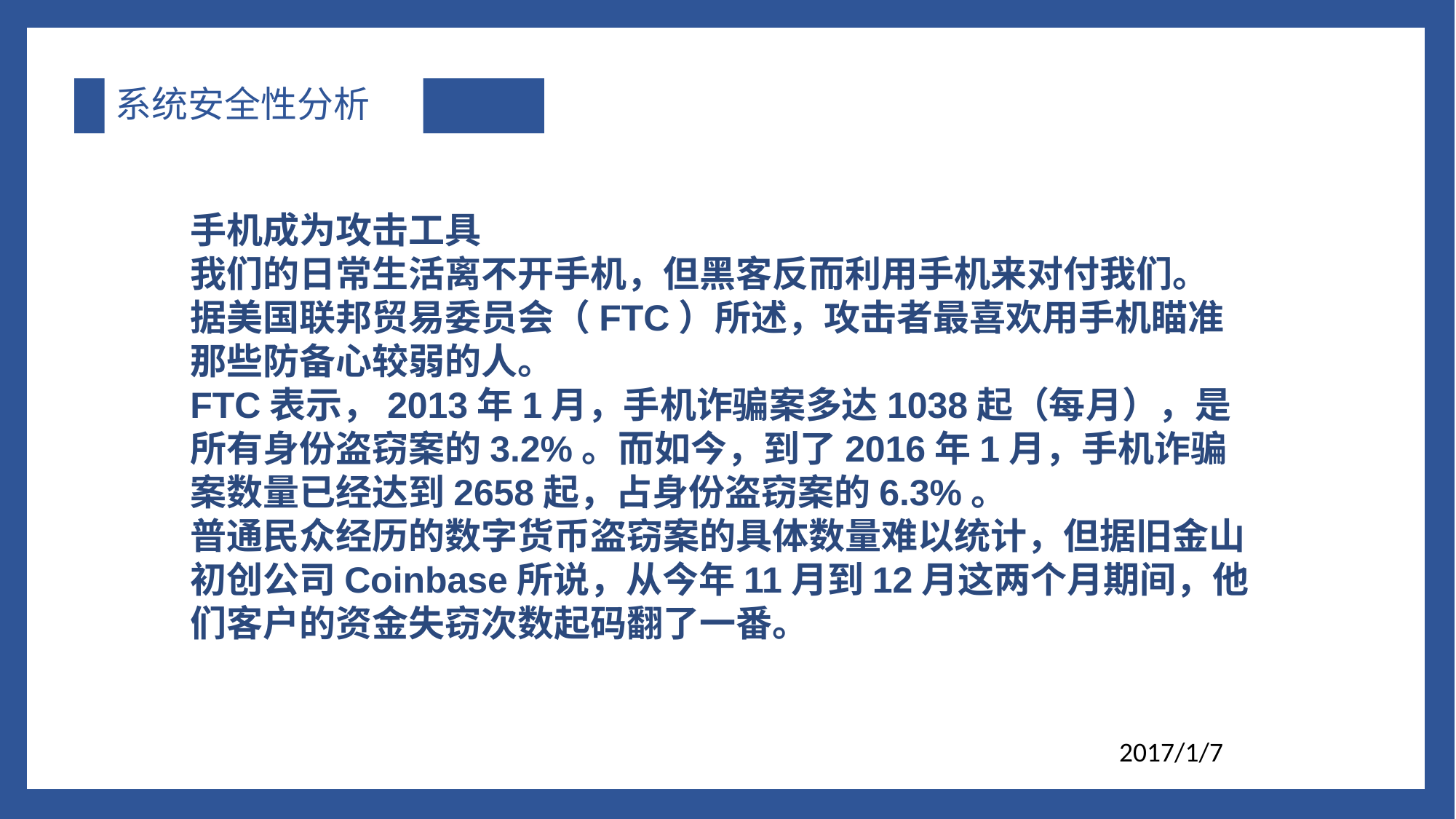

# 系统安全性分析
手机成为攻击工具
我们的日常生活离不开手机，但黑客反而利用手机来对付我们。
据美国联邦贸易委员会（FTC）所述，攻击者最喜欢用手机瞄准那些防备心较弱的人。
FTC表示，2013年1月，手机诈骗案多达1038起（每月），是所有身份盗窃案的3.2%。而如今，到了2016年1月，手机诈骗案数量已经达到2658起，占身份盗窃案的6.3%。
普通民众经历的数字货币盗窃案的具体数量难以统计，但据旧金山初创公司Coinbase所说，从今年11月到12月这两个月期间，他们客户的资金失窃次数起码翻了一番。
2017/1/7